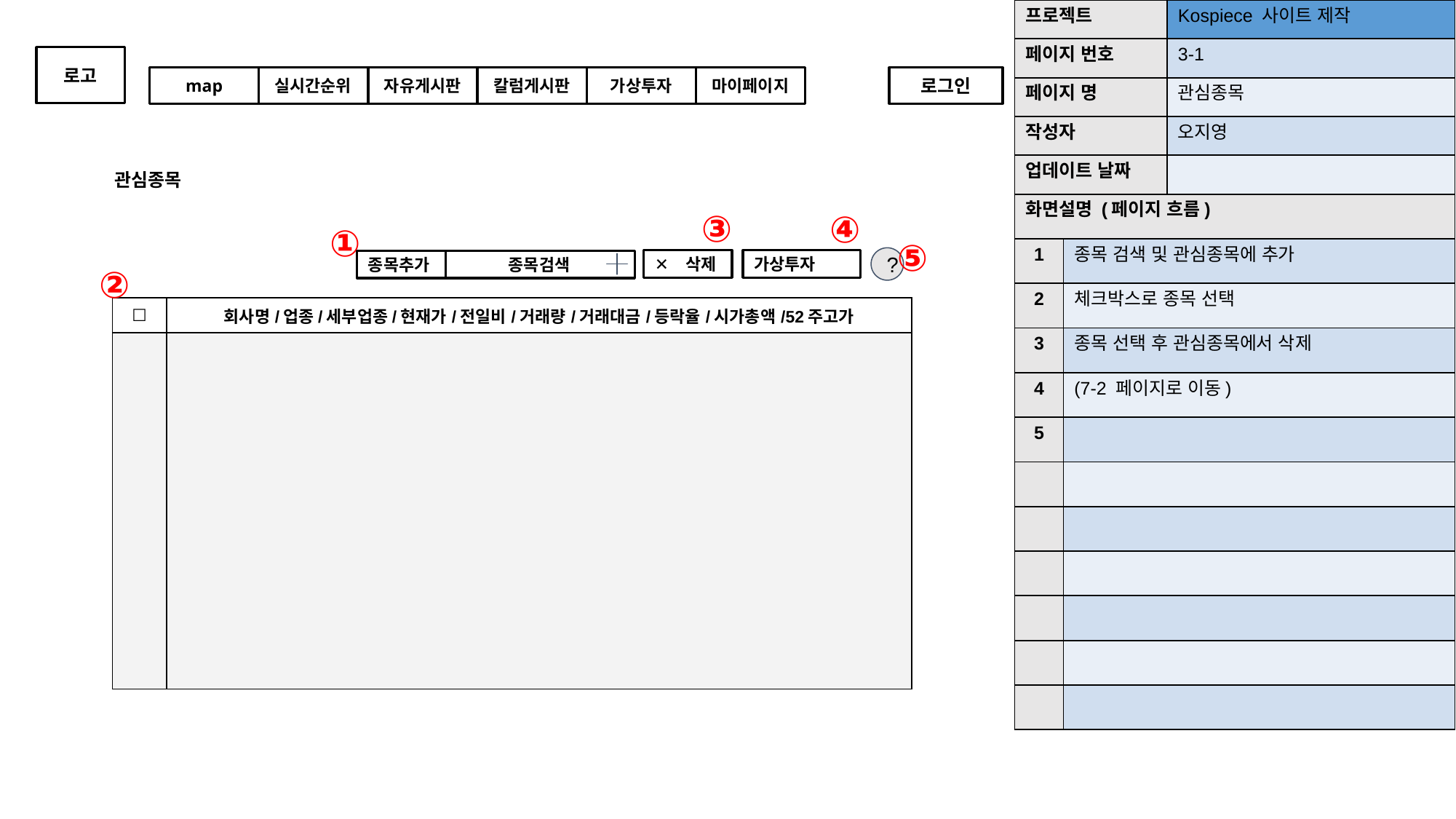

| 프로젝트 | Kospiece 사이트 제작 |
| --- | --- |
| 페이지 번호 | 3-1 |
| 페이지 명 | 관심종목 |
| 작성자 | 오지영 |
| 업데이트 날짜 |  |
로고
map
실시간순위
자유게시판
칼럼게시판
가상투자
마이페이지
로그인
관심종목
| 화면설명 (페이지 흐름) |  |
| --- | --- |
| 1 | 종목 검색 및 관심종목에 추가 |
| 2 | 체크박스로 종목 선택 |
| 3 | 종목 선택 후 관심종목에서 삭제 |
| 4 | (7-2 페이지로 이동) |
| 5 |  |
|  |  |
|  |  |
|  |  |
|  |  |
|  |  |
|  |  |
③
④
①
⑤
?

✕   삭제
가상투자
종목추가
           종목검색
②
| ☐ | 회사명/업종/세부업종/현재가/전일비/거래량/거래대금/등락율/시가총액/52주고가 |  |  |  |  |  |  |  |  |
| --- | --- | --- | --- | --- | --- | --- | --- | --- | --- |
|  |  |  |  |  |  |  |  |  |  |